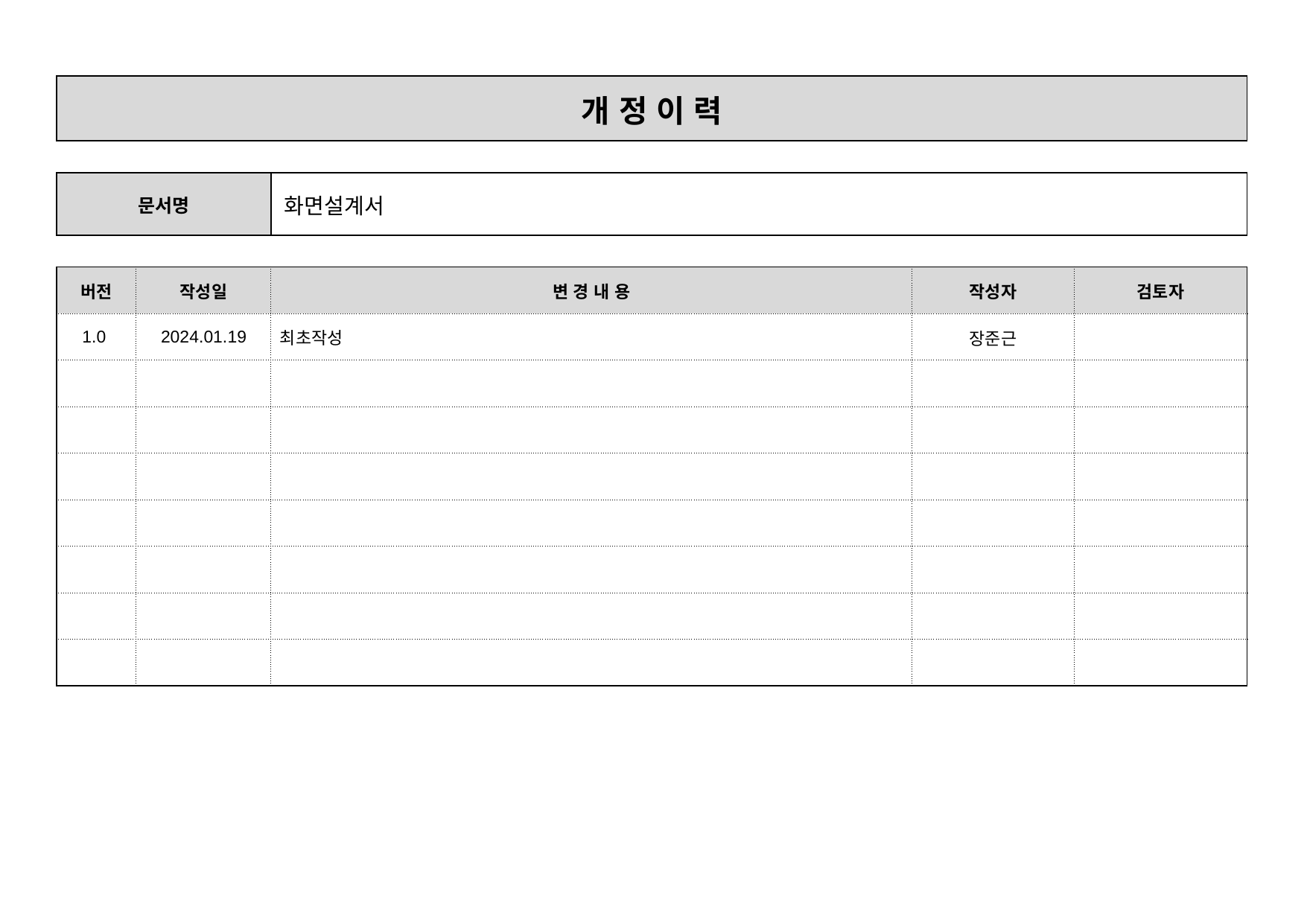

| 개 정 이 력 |  |  |  |  |
| --- | --- | --- | --- | --- |
|  |  |  |  |  |
| 문서명 |  | 화면설계서 |  |  |
|  |  |  |  |  |
| 버전 | 작성일 | 변 경 내 용 | 작성자 | 검토자 |
| 1.0 | 2024.01.19 | 최초작성 | 장준근 |  |
|  |  |  |  |  |
|  |  |  |  |  |
|  |  |  |  |  |
|  |  |  |  |  |
|  |  |  |  |  |
|  |  |  |  |  |
|  |  |  |  |  |